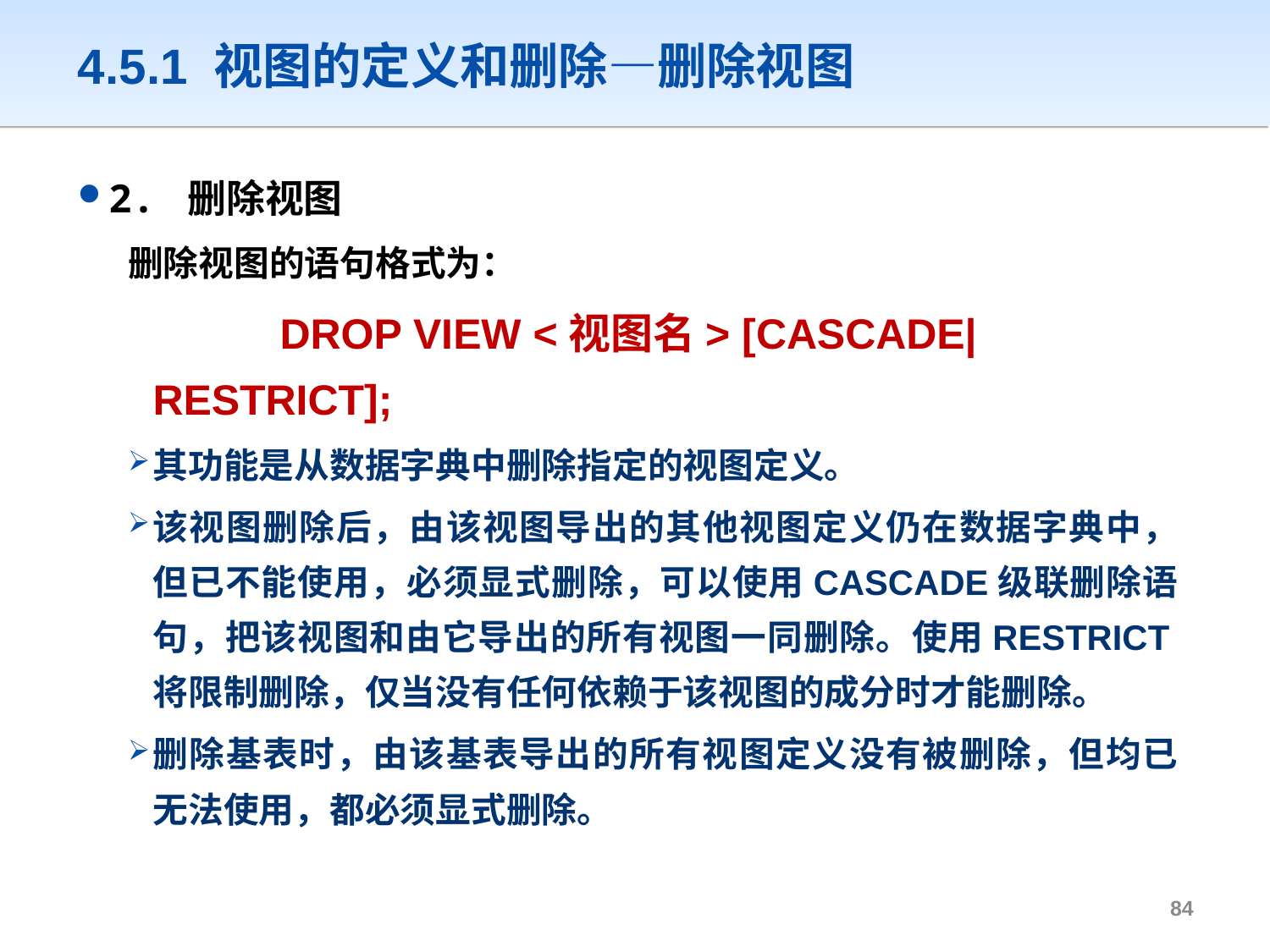

# 4.5.1 视图的定义和删除—删除视图
2. 删除视图
删除视图的语句格式为：
		DROP VIEW <视图名> [CASCADE|RESTRICT];
其功能是从数据字典中删除指定的视图定义。
该视图删除后，由该视图导出的其他视图定义仍在数据字典中，但已不能使用，必须显式删除，可以使用CASCADE级联删除语句，把该视图和由它导出的所有视图一同删除。使用RESTRICT将限制删除，仅当没有任何依赖于该视图的成分时才能删除。
删除基表时，由该基表导出的所有视图定义没有被删除，但均已无法使用，都必须显式删除。

84